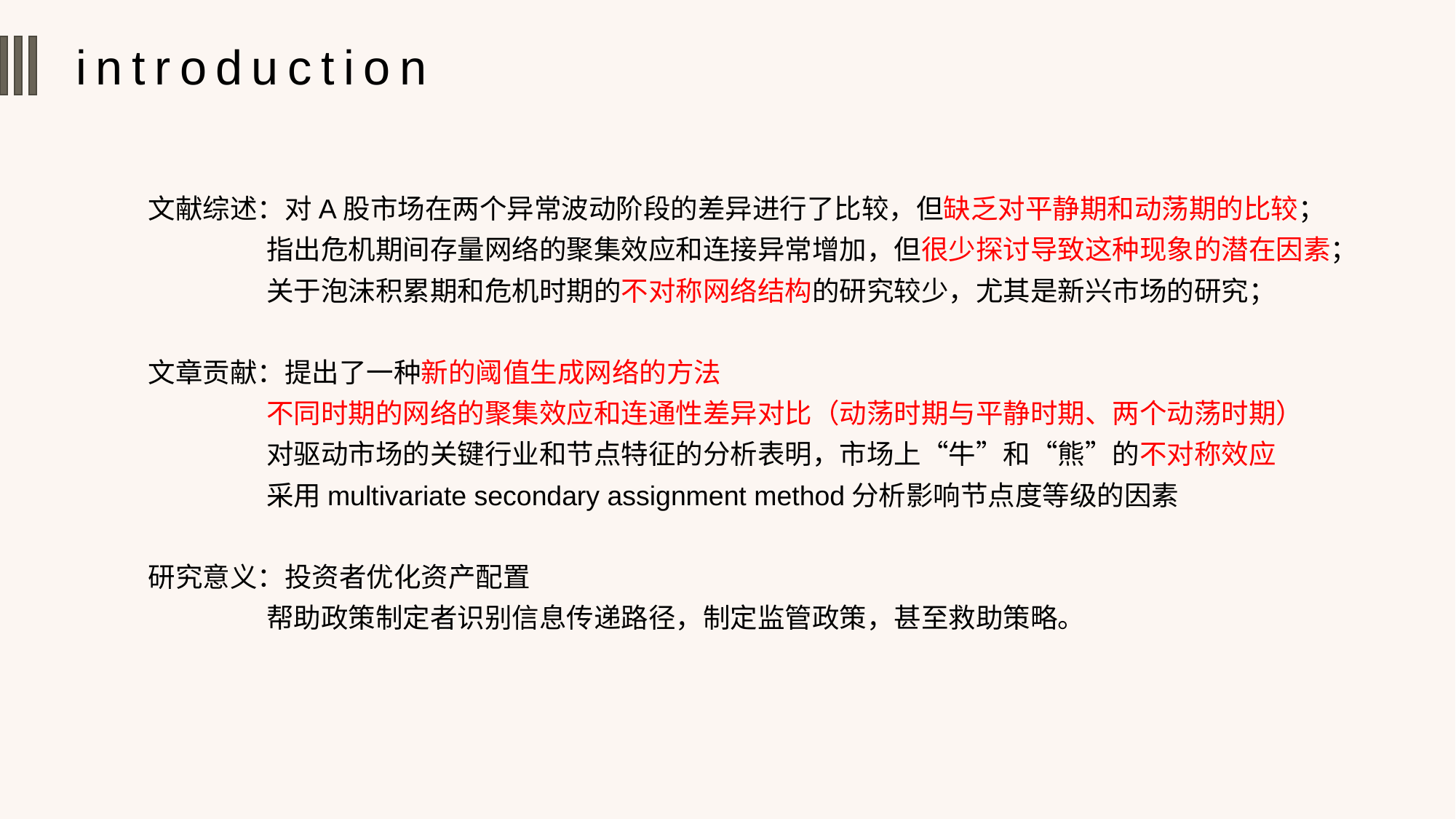

introduction

文献综述：对A股市场在两个异常波动阶段的差异进行了比较，但缺乏对平静期和动荡期的比较；
                  指出危机期间存量网络的聚集效应和连接异常增加，但很少探讨导致这种现象的潜在因素；
                  关于泡沫积累期和危机时期的不对称网络结构的研究较少，尤其是新兴市场的研究；

文章贡献：提出了一种新的阈值生成网络的方法
                  不同时期的网络的聚集效应和连通性差异对比（动荡时期与平静时期、两个动荡时期）
                  对驱动市场的关键行业和节点特征的分析表明，市场上“牛”和“熊”的不对称效应
                  采用multivariate secondary assignment method分析影响节点度等级的因素

研究意义：投资者优化资产配置
                  帮助政策制定者识别信息传递路径，制定监管政策，甚至救助策略。